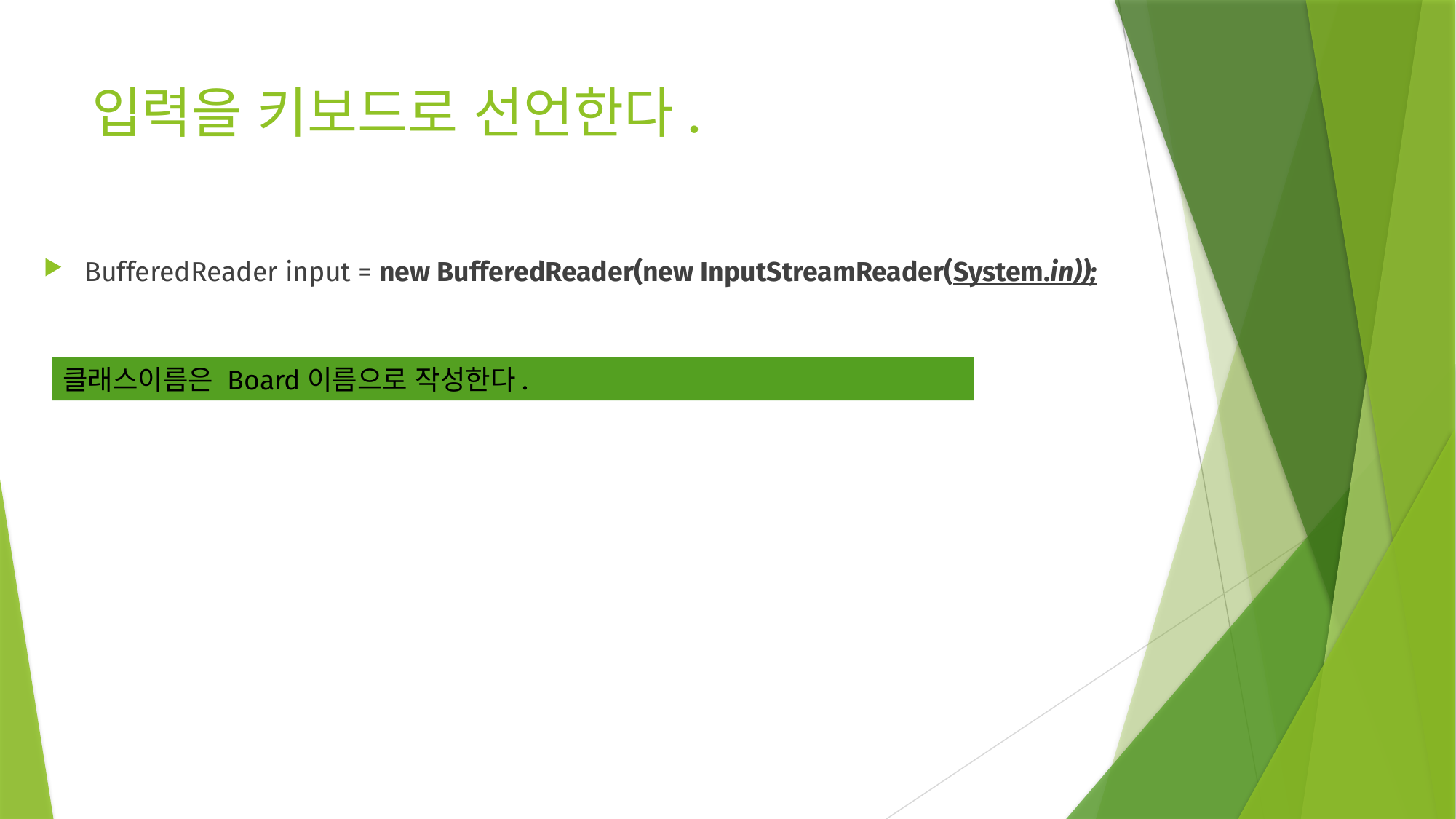

# 입력을 키보드로 선언한다.
BufferedReader input = new BufferedReader(new InputStreamReader(System.in));
클래스이름은 Board이름으로 작성한다.